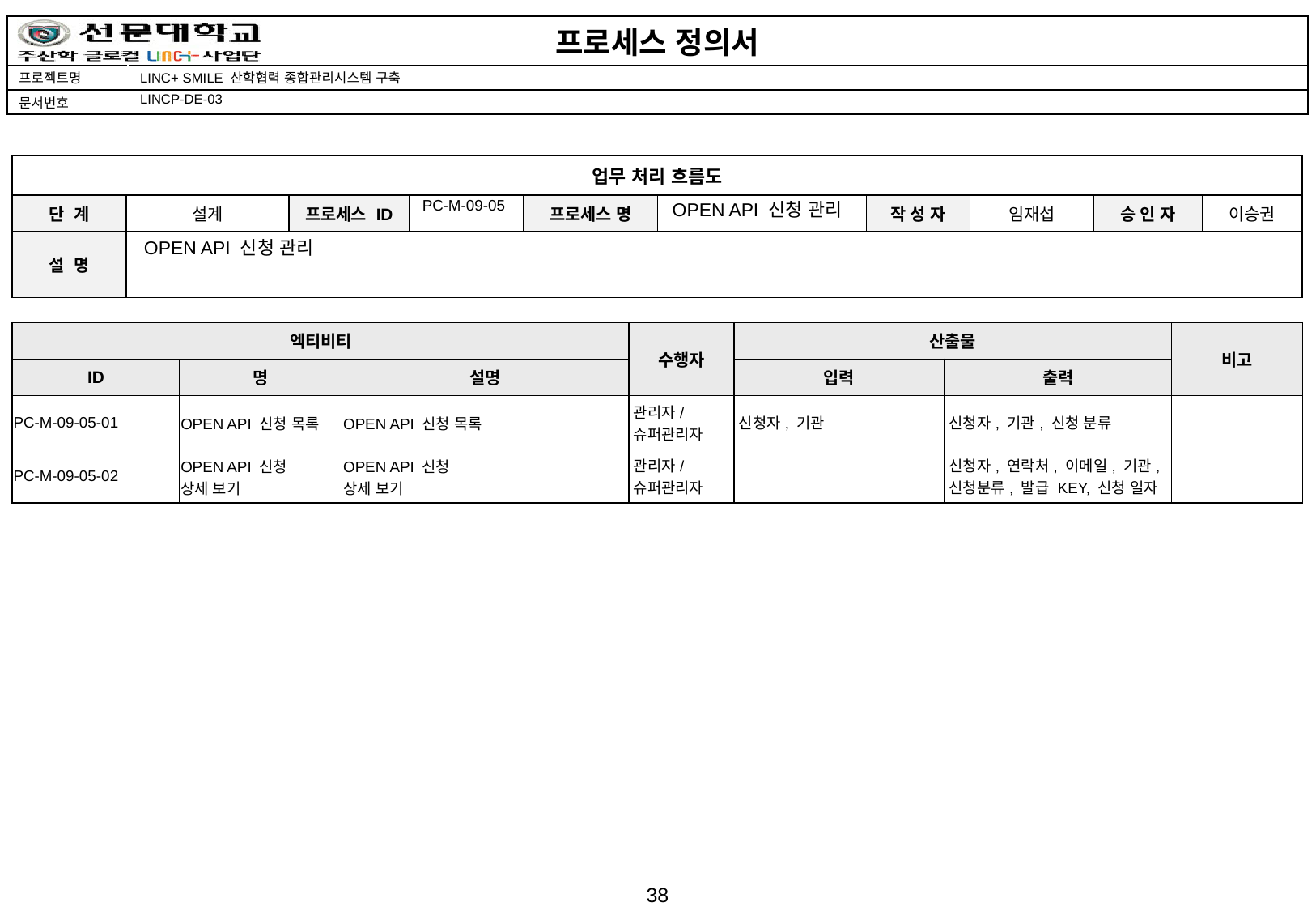

PC-M-09-05
OPEN API 신청 관리
OPEN API 신청 관리
| 엑티비티 |  |  | 수행자 | 산출물 |  | 비고 |
| --- | --- | --- | --- | --- | --- | --- |
| ID | 명 | 설명 |  | 입력 | 출력 |  |
| PC-M-09-05-01 | OPEN API 신청 목록 | OPEN API 신청 목록 | 관리자/슈퍼관리자 | 신청자, 기관 | 신청자, 기관, 신청 분류 |  |
| PC-M-09-05-02 | OPEN API 신청 상세 보기 | OPEN API 신청 상세 보기 | 관리자/슈퍼관리자 |  | 신청자, 연락처, 이메일, 기관, 신청분류, 발급 KEY, 신청 일자 |  |